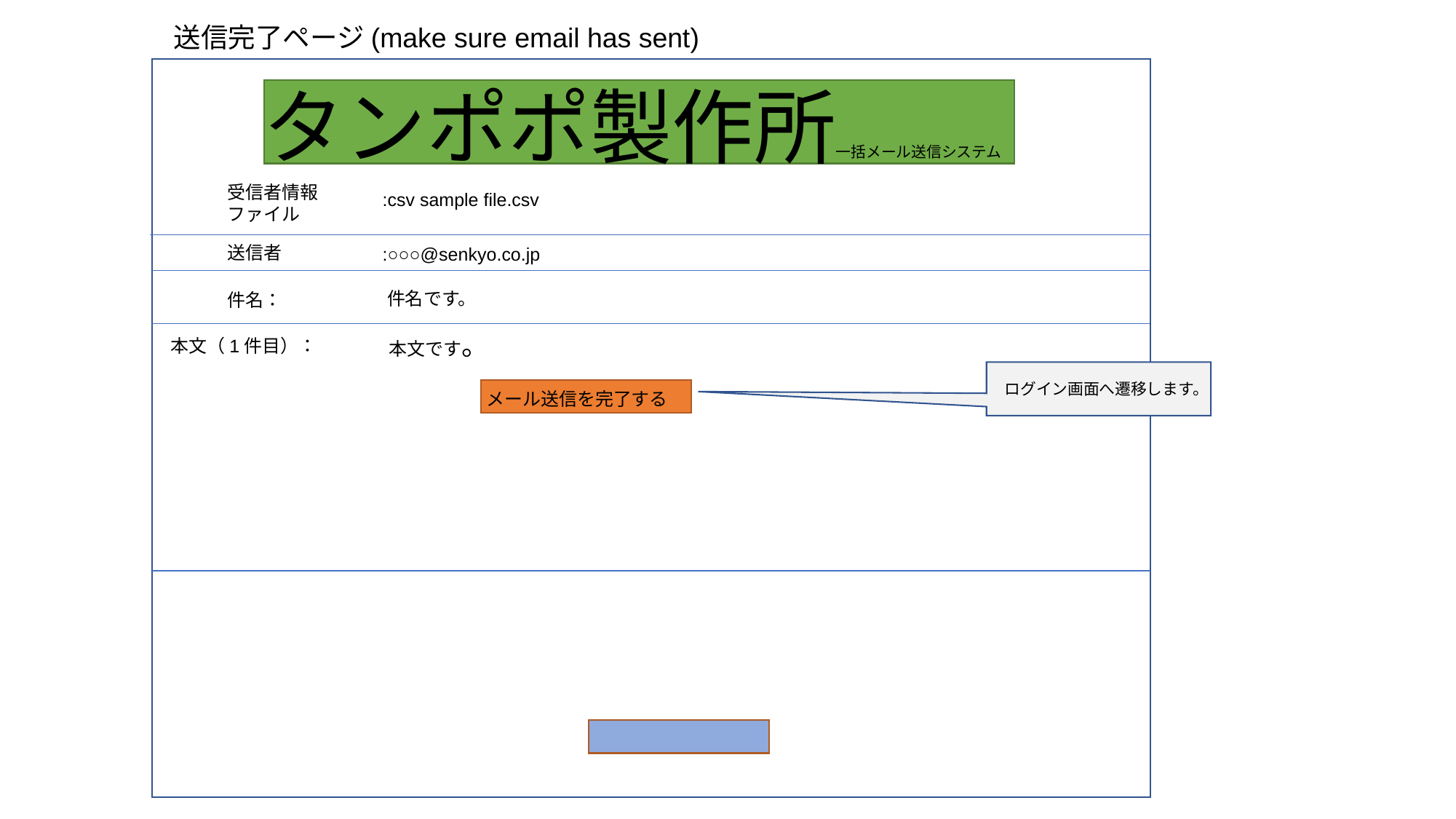

送信完了ページ(make sure email has sent)

タンポポ製作所一括メール送信システム

受信者情報
ファイル
:csv sample file.csv
送信者
:○○○@senkyo.co.jp
件名です。
件名：
本文です。

本文（1件目）：
ログイン画面へ遷移します。

メール送信を完了する